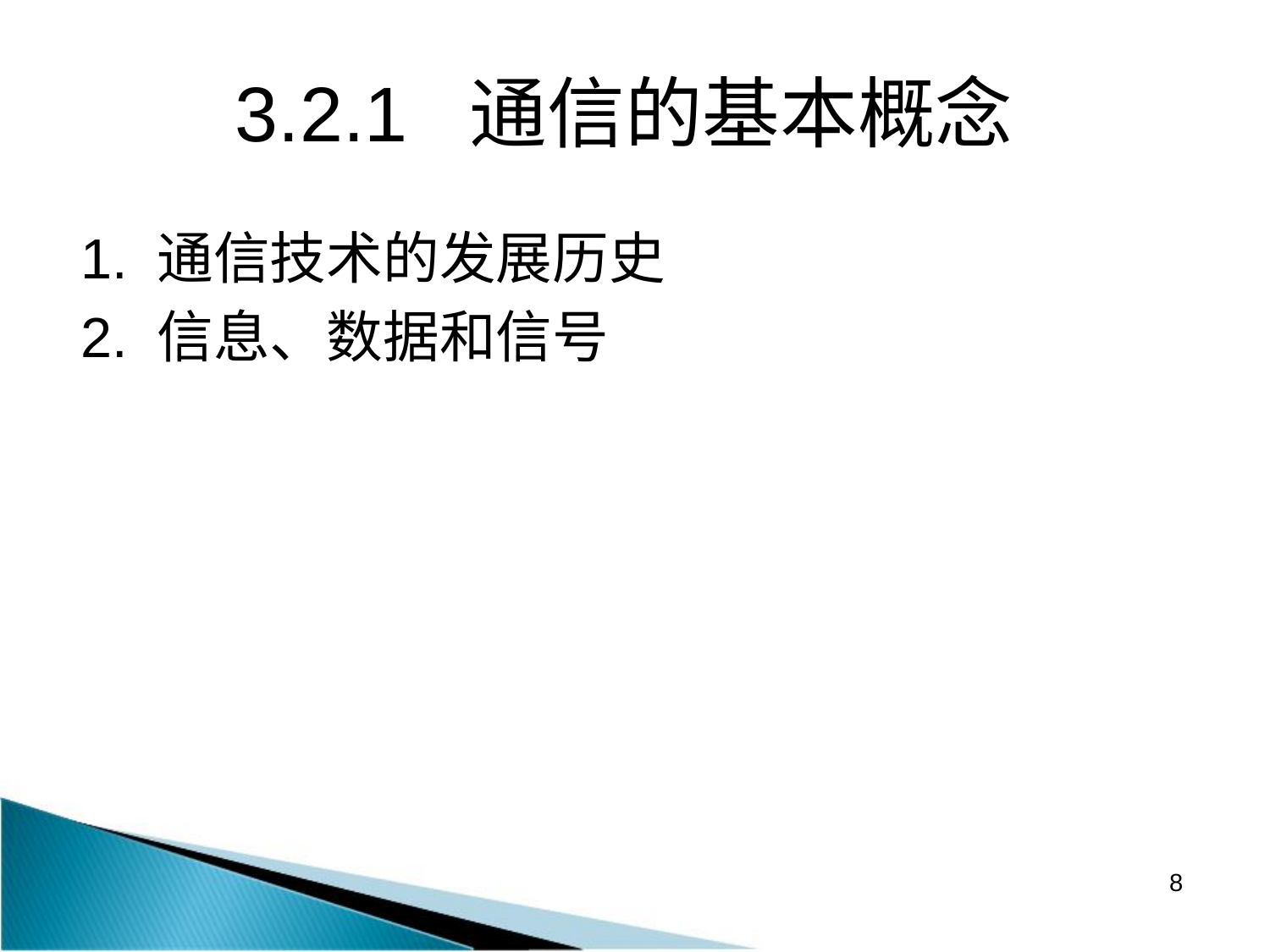

# 3.2.1  通信的基本概念
1. 通信技术的发展历史
2. 信息、数据和信号
8